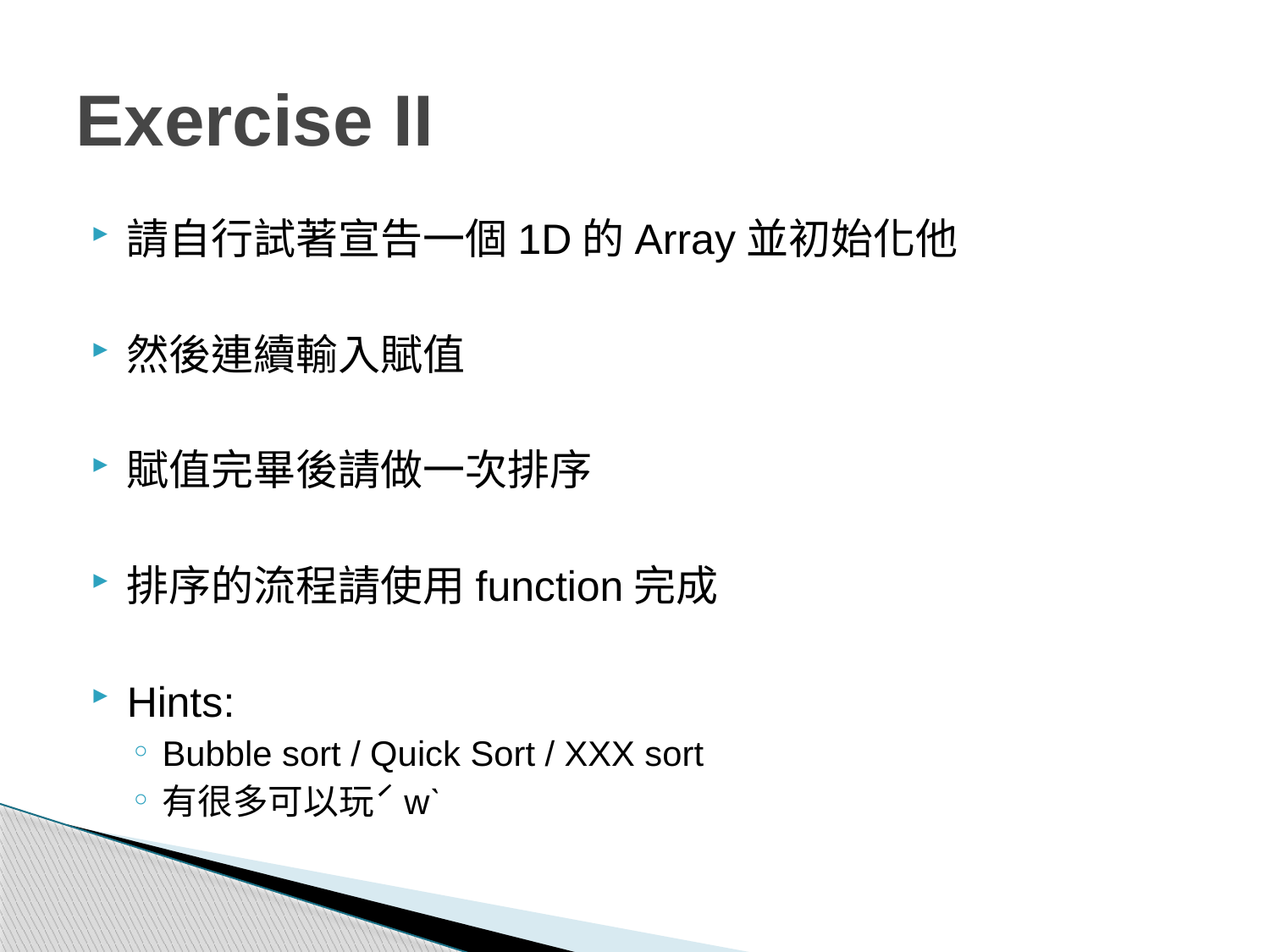

# Exercise II
請自行試著宣告一個1D的Array並初始化他

然後連續輸入賦值

賦值完畢後請做一次排序

排序的流程請使用function完成

Hints:
Bubble sort / Quick Sort / XXX sort
有很多可以玩ˊwˋ